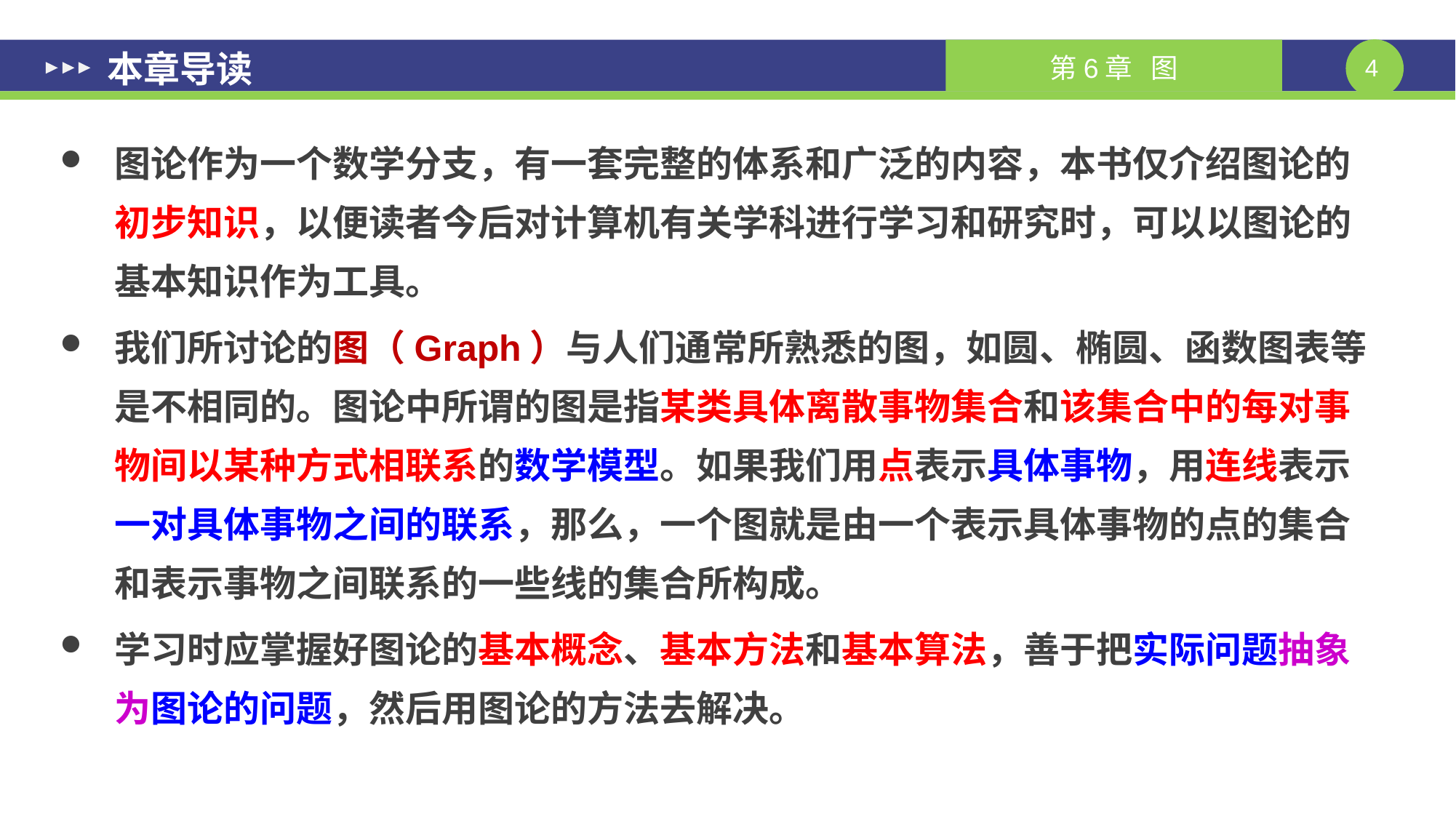

# 本章导读
图论作为一个数学分支，有一套完整的体系和广泛的内容，本书仅介绍图论的初步知识，以便读者今后对计算机有关学科进行学习和研究时，可以以图论的基本知识作为工具。
我们所讨论的图（Graph）与人们通常所熟悉的图，如圆、椭圆、函数图表等是不相同的。图论中所谓的图是指某类具体离散事物集合和该集合中的每对事物间以某种方式相联系的数学模型。如果我们用点表示具体事物，用连线表示一对具体事物之间的联系，那么，一个图就是由一个表示具体事物的点的集合和表示事物之间联系的一些线的集合所构成。
学习时应掌握好图论的基本概念、基本方法和基本算法，善于把实际问题抽象为图论的问题，然后用图论的方法去解决。